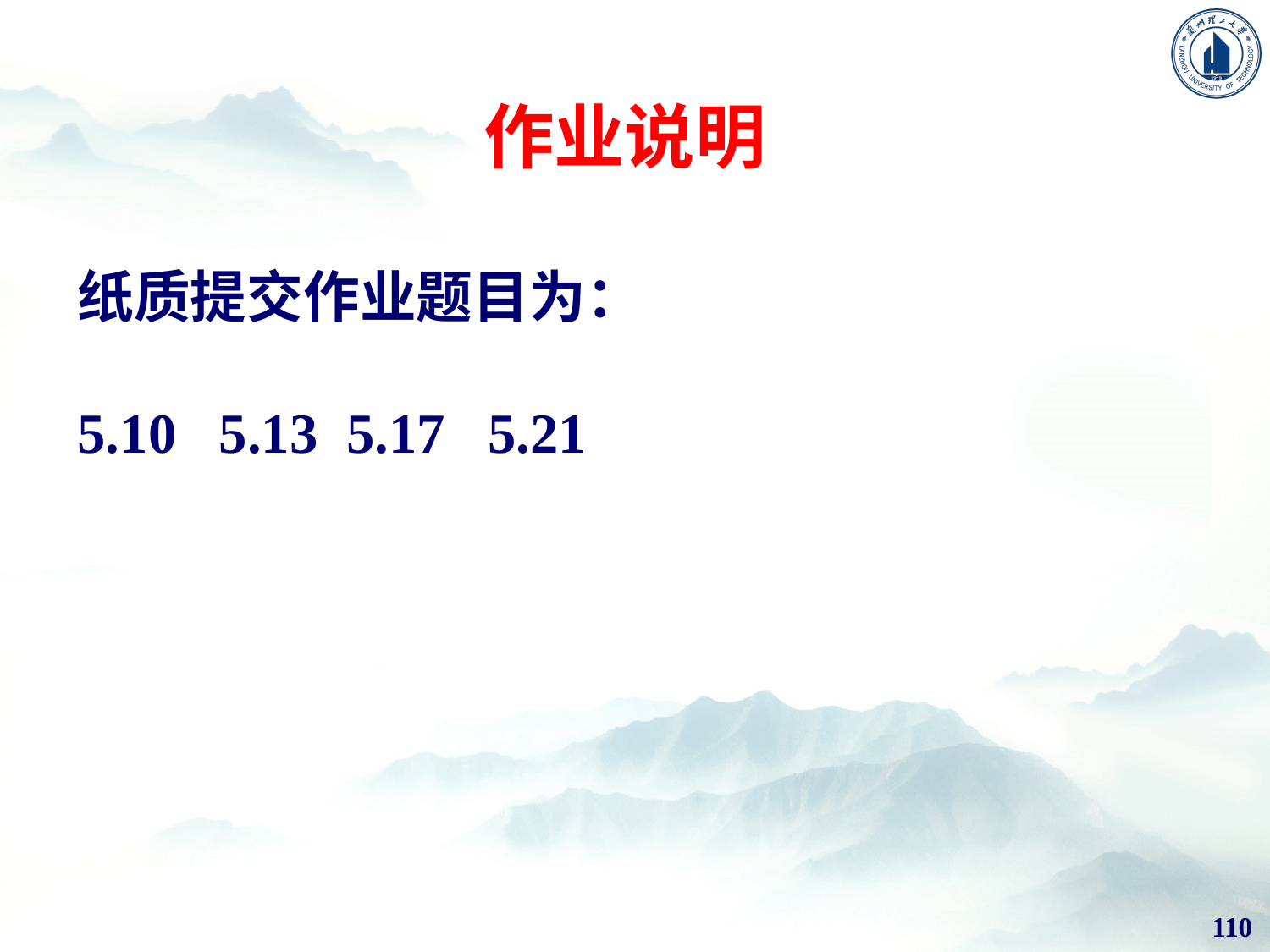

作业说明

纸质提交作业题目为：

5.10   5.13  5.17   5.21
110